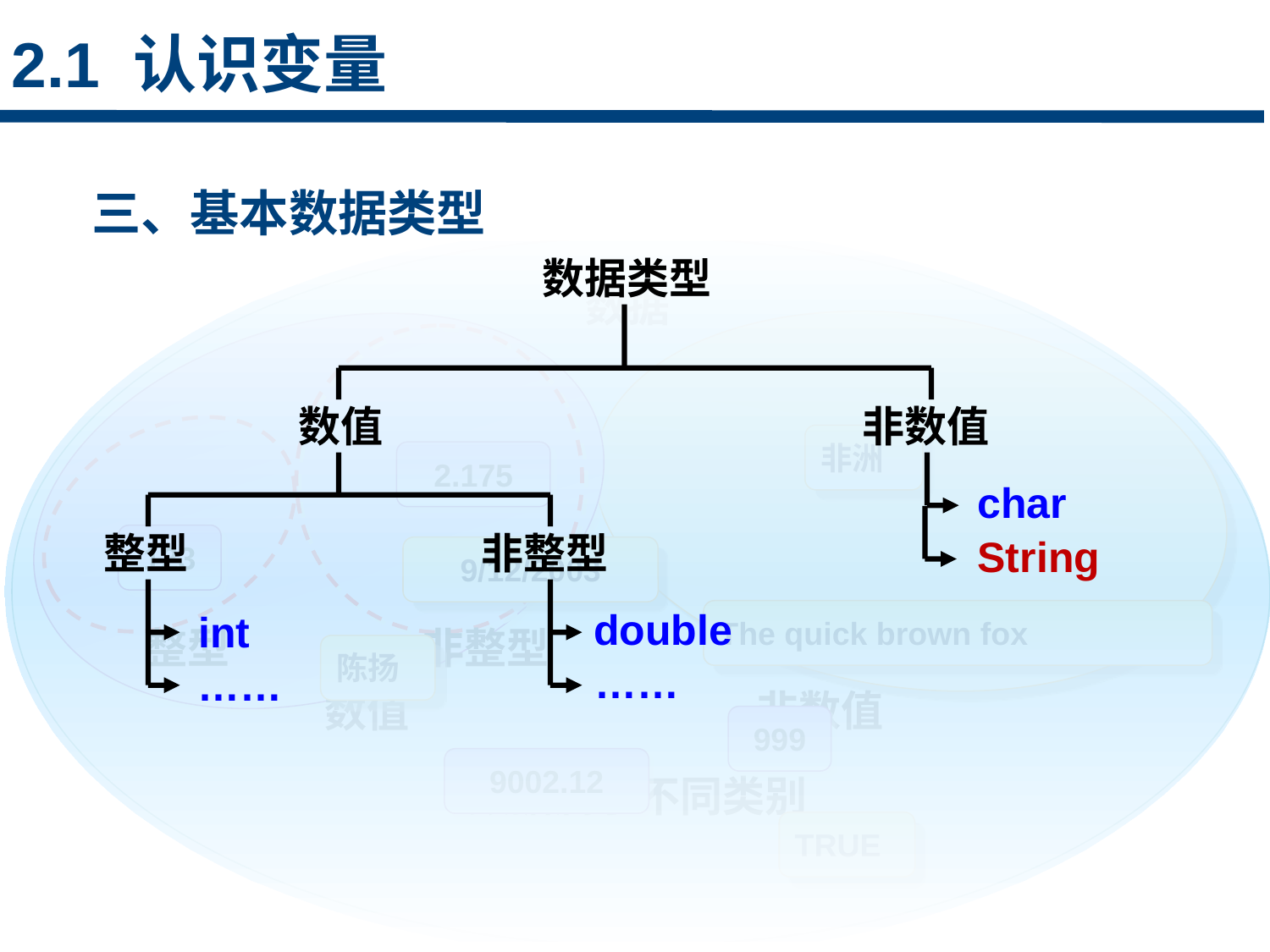

2.1 认识变量
三、基本数据类型

                        数据类型
点击添加文本
数据

数值
非数值
点击添加文本
非洲

2.175

char

整型
非整型
String
123
9/12/2003

点击添加文本
double
int
The quick brown fox
整型
非整型

陈扬
……
……
非数值
数值

999
9002.12
数据属于不同类别
点击添加文本
TRUE